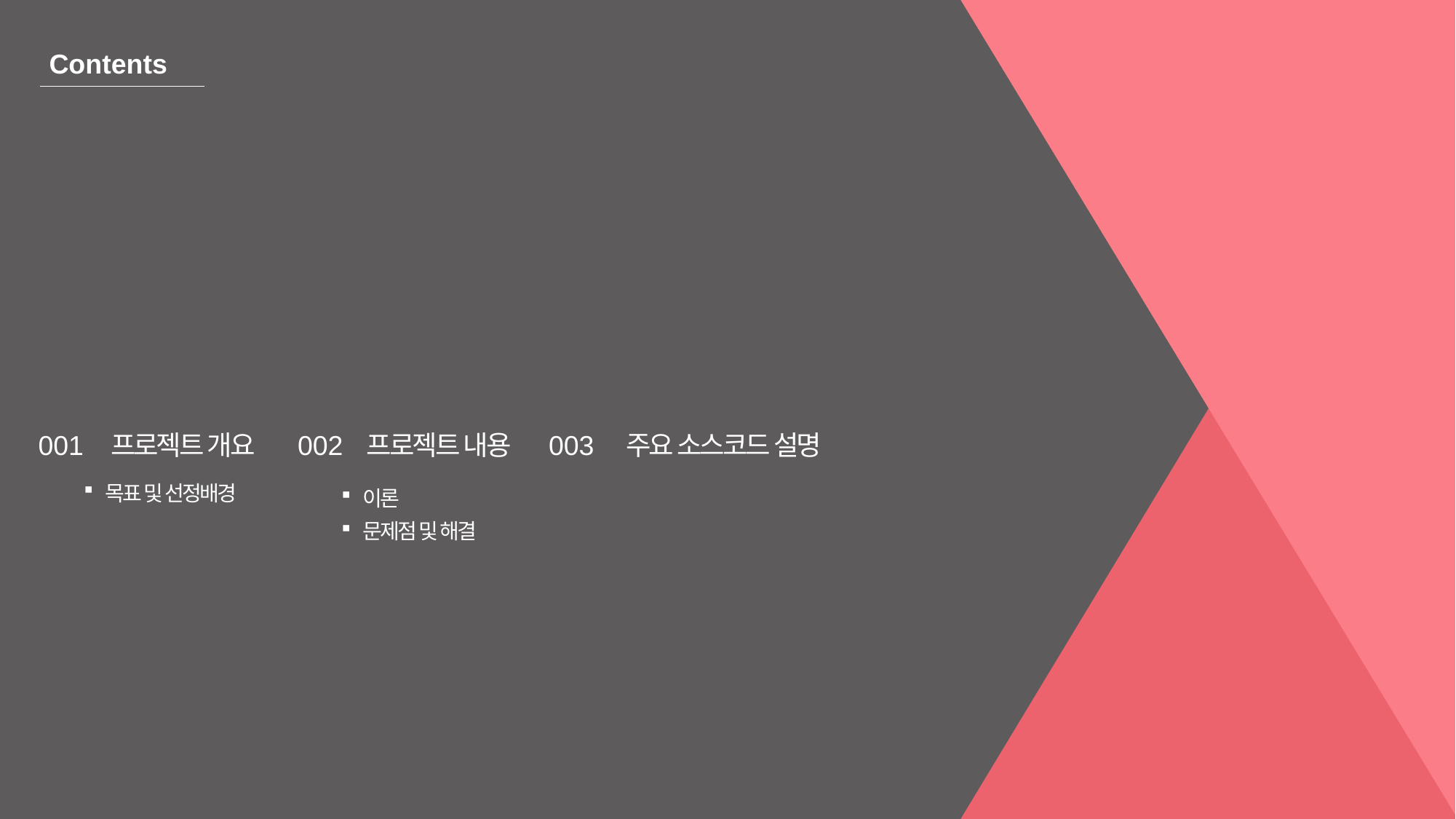

Contents
001
프로젝트 개요
002
프로젝트 내용
003
주요 소스코드 설명

목표 및 선정배경

이론
문제점 및 해결